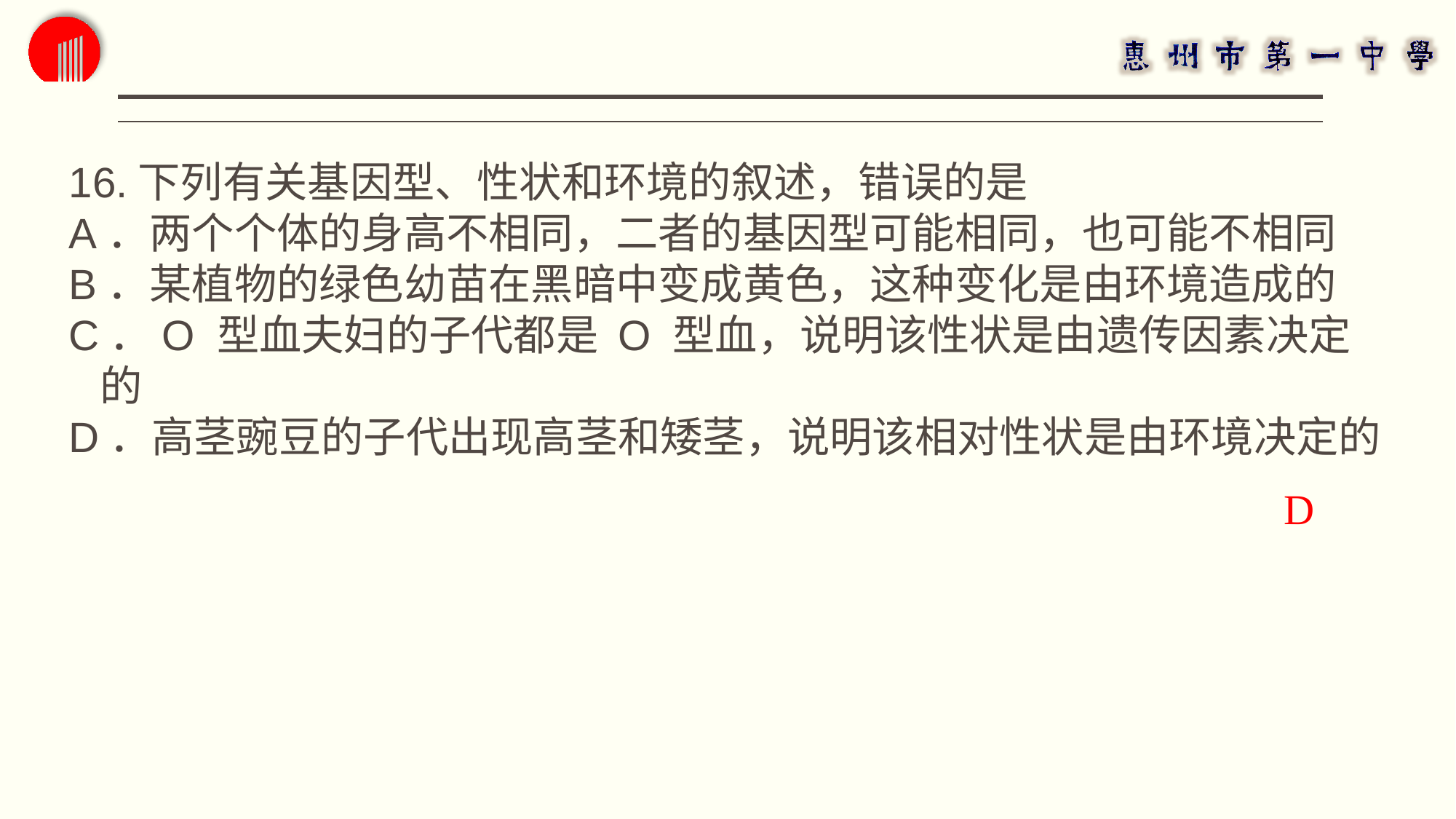

16.下列有关基因型、性状和环境的叙述，错误的是
A．两个个体的身高不相同，二者的基因型可能相同，也可能不相同
B．某植物的绿色幼苗在黑暗中变成黄色，这种变化是由环境造成的
C．O 型血夫妇的子代都是 O 型血，说明该性状是由遗传因素决定的
D．高茎豌豆的子代出现高茎和矮茎，说明该相对性状是由环境决定的
D